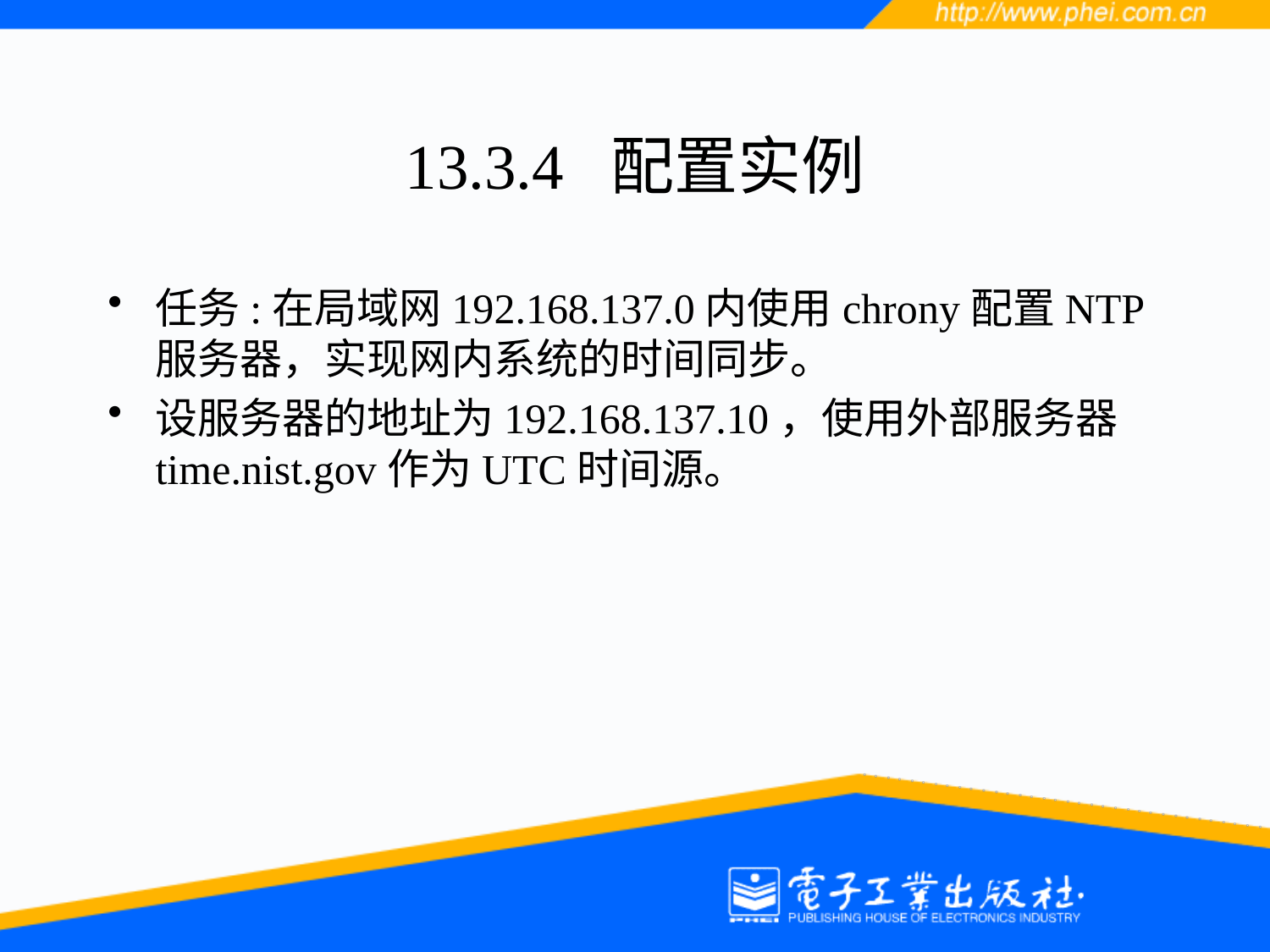

# 13.3.4  配置实例
任务:在局域网192.168.137.0内使用chrony配置NTP服务器，实现网内系统的时间同步。
设服务器的地址为192.168.137.10，使用外部服务器time.nist.gov作为UTC时间源。